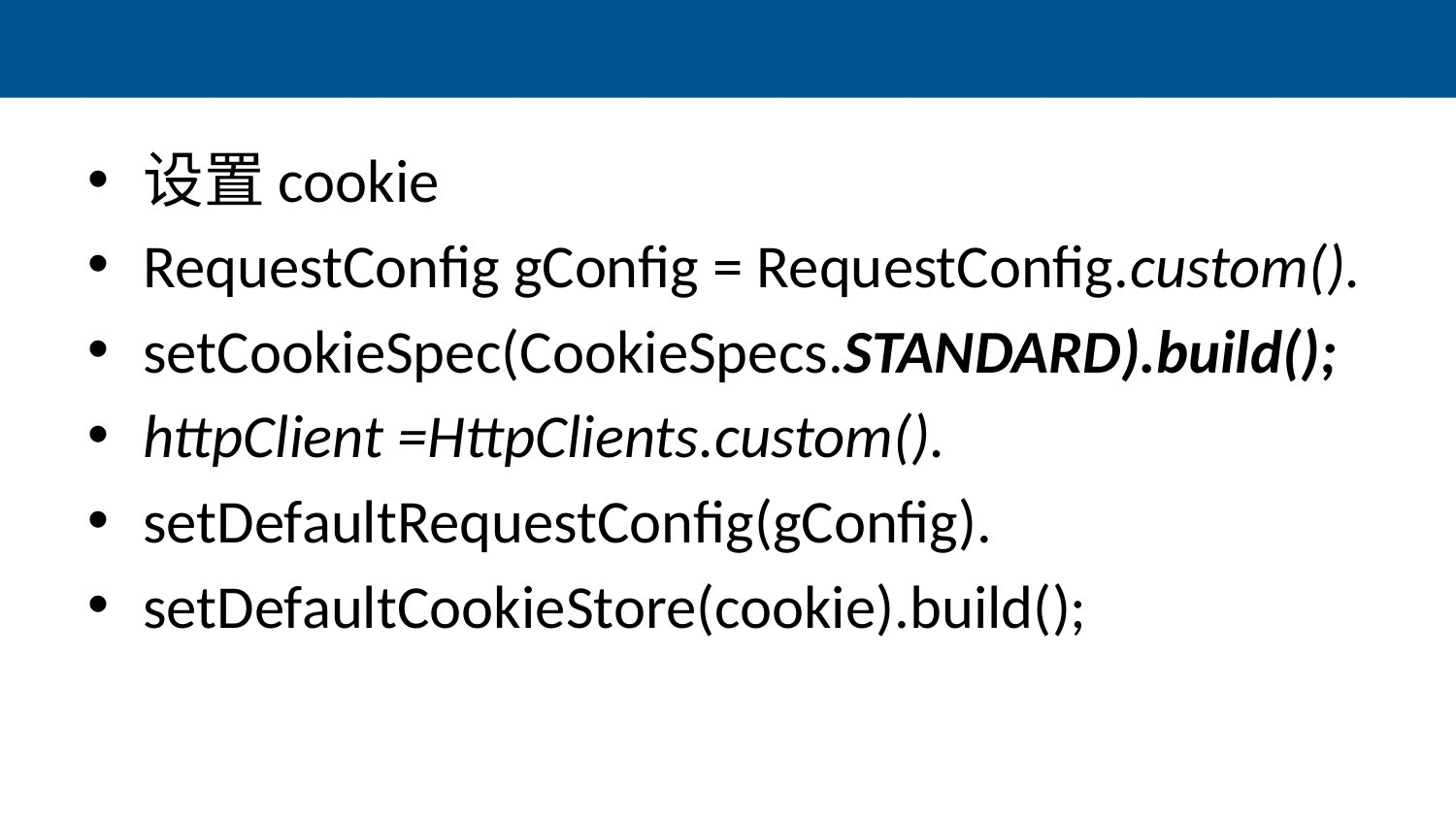

#
设置cookie
RequestConfig gConfig = RequestConfig.custom().
setCookieSpec(CookieSpecs.STANDARD).build();
httpClient =HttpClients.custom().
setDefaultRequestConfig(gConfig).
setDefaultCookieStore(cookie).build();